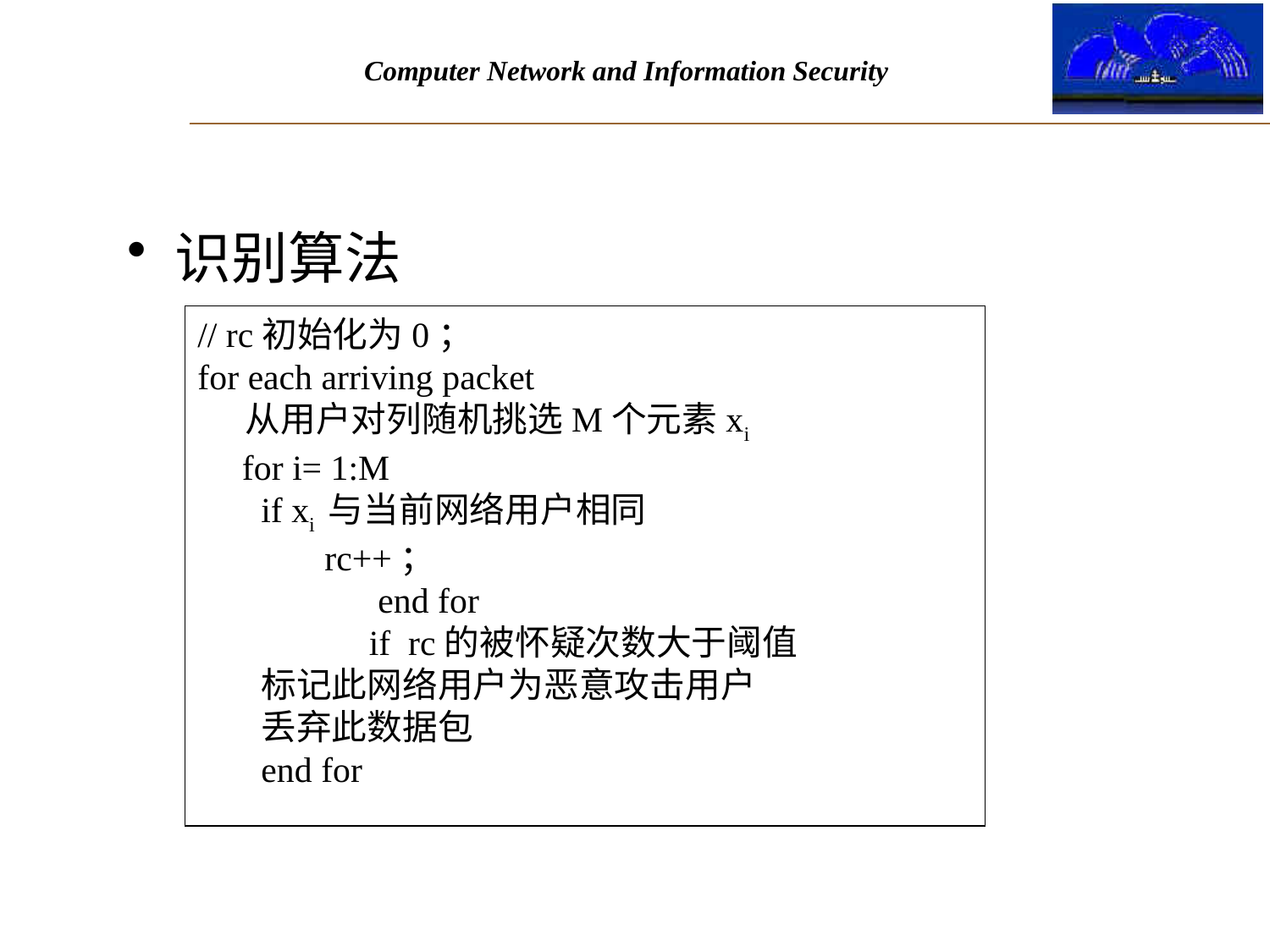

#
识别算法
// rc初始化为0；
for each arriving packet
     从用户对列随机挑选M个元素xi
     for i= 1:M
if xi 与当前网络用户相同
rc++；
      end for
     if  rc的被怀疑次数大于阈值
标记此网络用户为恶意攻击用户
丢弃此数据包
end for